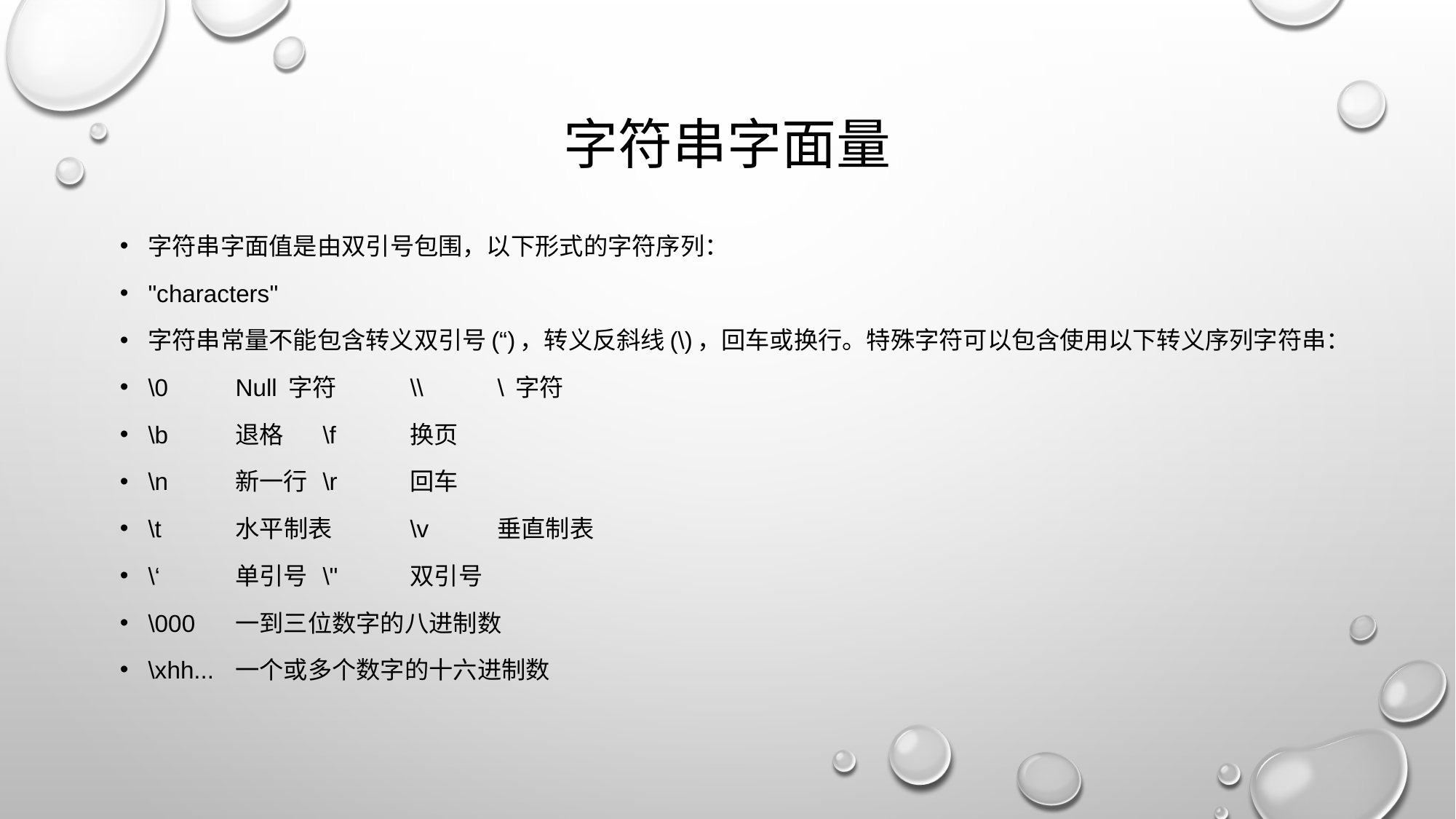

# 字符串字面量
字符串字面值是由双引号包围，以下形式的字符序列：
"characters"
字符串常量不能包含转义双引号(“)，转义反斜线(\)，回车或换行。特殊字符可以包含使用以下转义序列字符串：
\0	Null 字符	\\	\ 字符
\b	退格	\f	换页
\n	新一行	\r	回车
\t	水平制表	\v	垂直制表
\‘	单引号	\"	双引号
\000	一到三位数字的八进制数
\xhh...	一个或多个数字的十六进制数